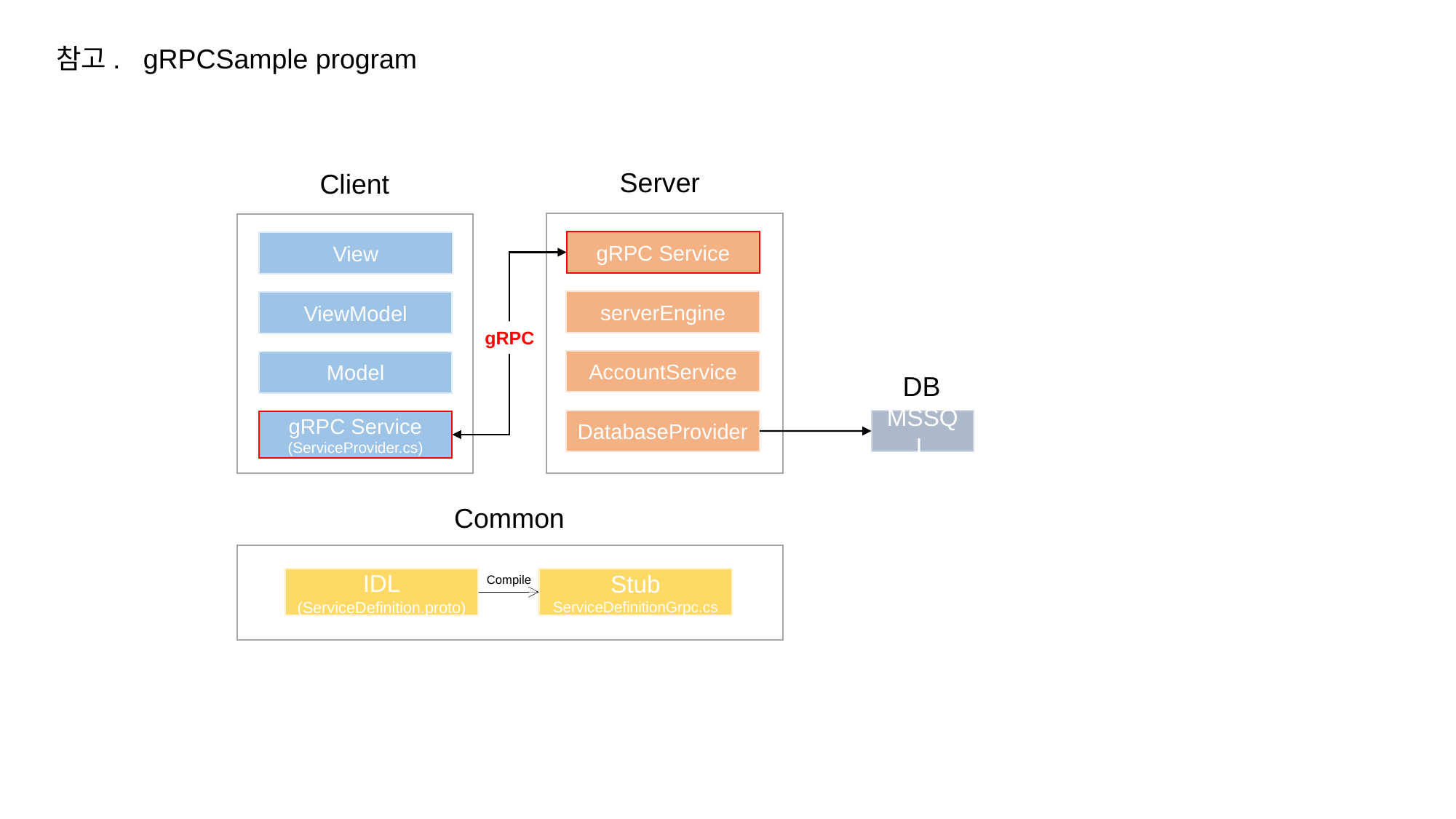

참고.   gRPCSample program
Server
Client

gRPC Service
View
serverEngine
ViewModel
gRPC
AccountService
Model
DB
DatabaseProvider
MSSQL
gRPC Service
(ServiceProvider.cs)
Common

Compile
IDL
(ServiceDefinition.proto)
Stub
ServiceDefinitionGrpc.cs